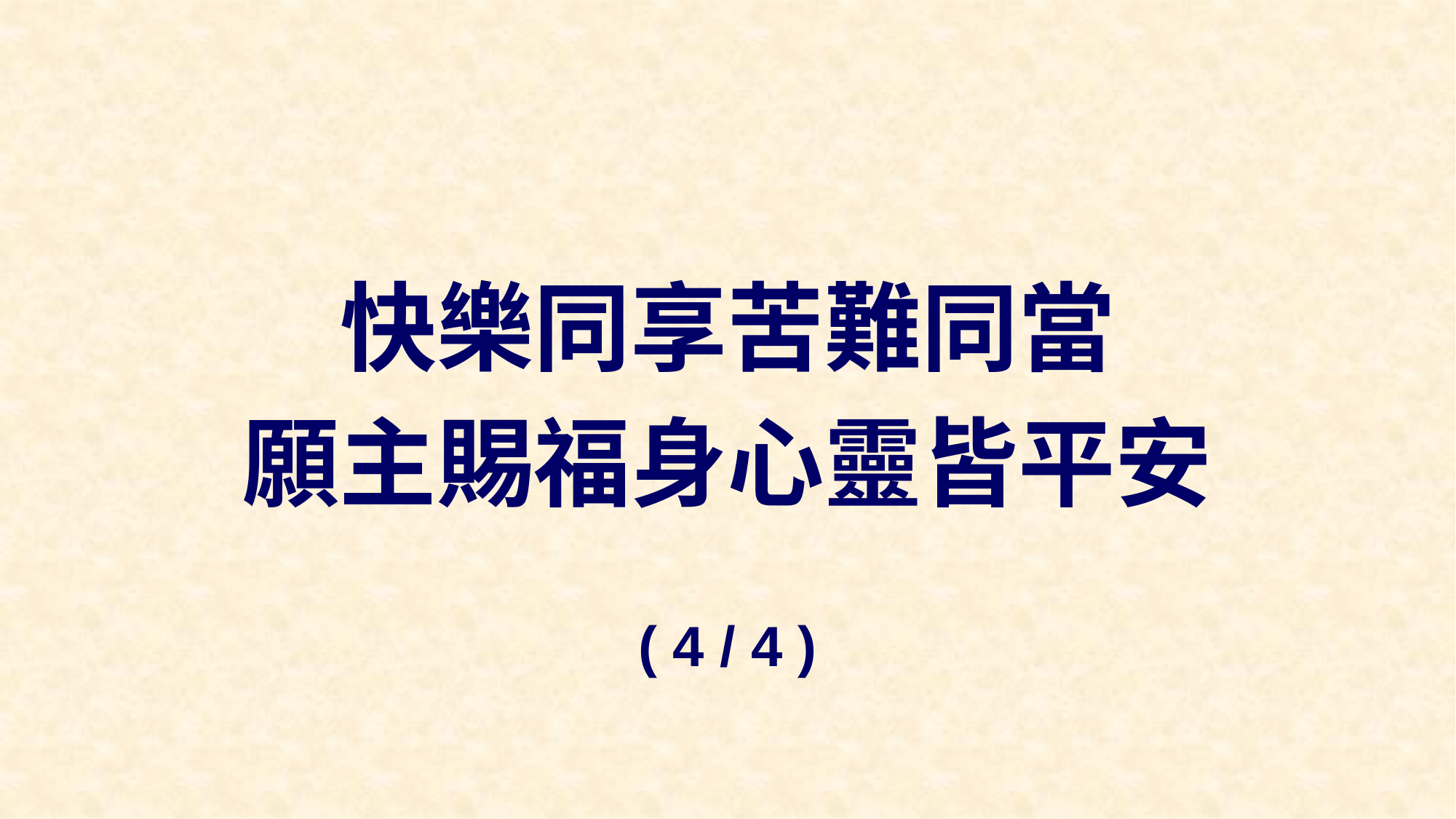

快樂同享苦難同當
願主賜福身心靈皆平安
( 4 / 4 )